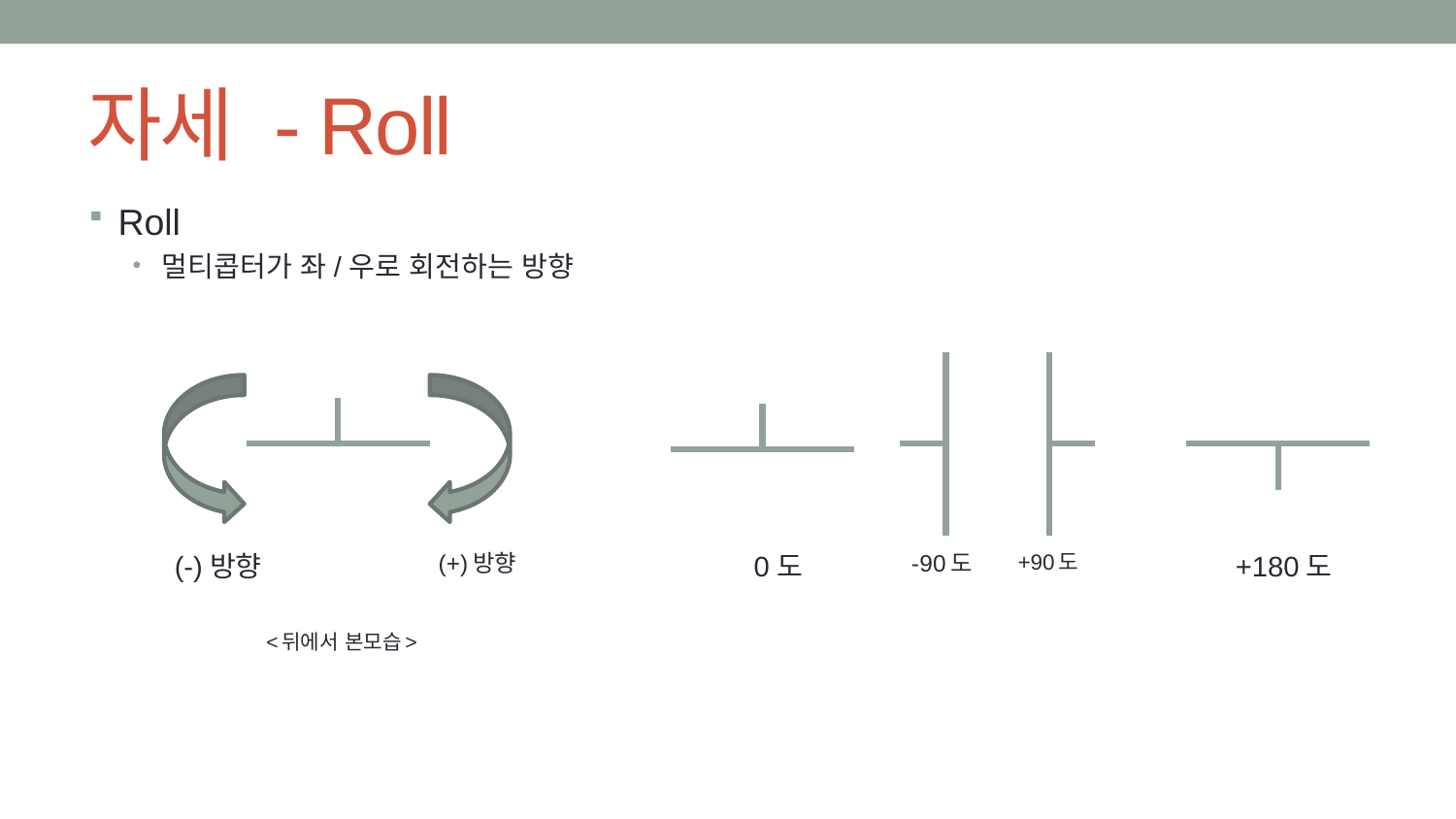

# 자세 - Roll
Roll
멀티콥터가 좌/우로 회전하는 방향

(-)방향
(+)방향
0도
-90도
+90도
+180도
<뒤에서 본모습>